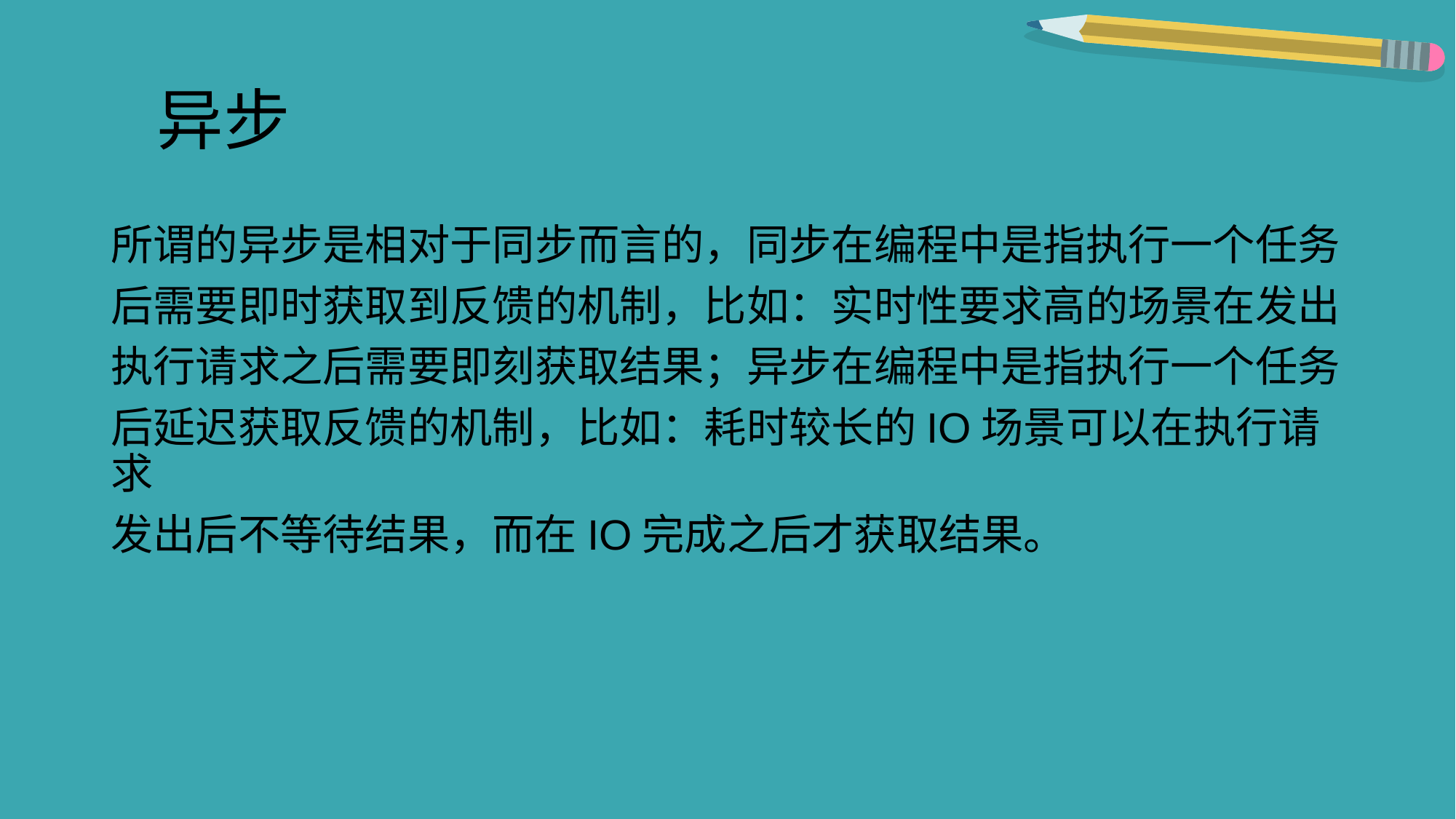

# 异步
所谓的异步是相对于同步而言的，同步在编程中是指执行一个任务
后需要即时获取到反馈的机制，比如：实时性要求高的场景在发出
执行请求之后需要即刻获取结果；异步在编程中是指执行一个任务
后延迟获取反馈的机制，比如：耗时较长的IO场景可以在执行请求
发出后不等待结果，而在IO完成之后才获取结果。